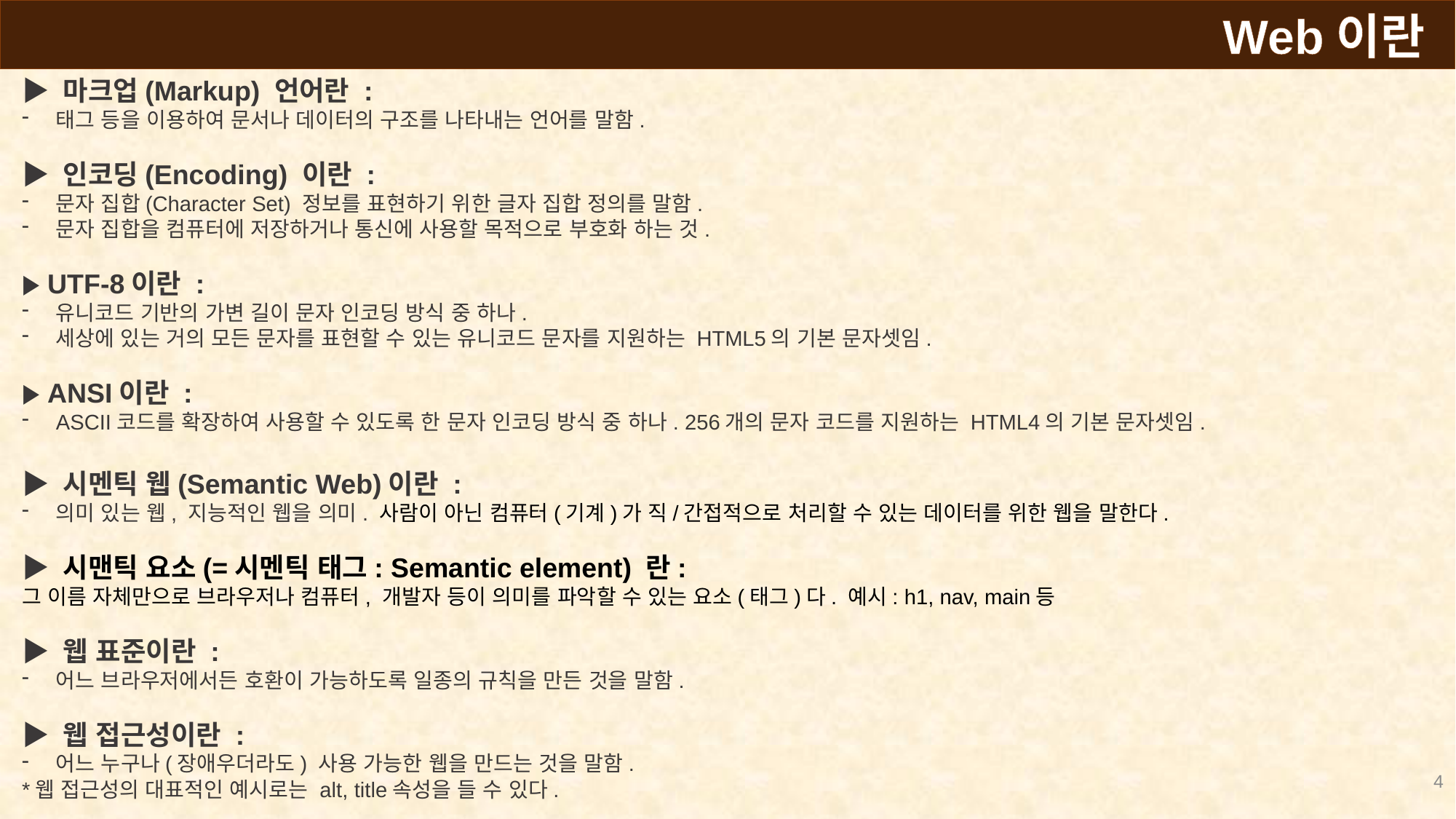

Web이란
▶ 마크업(Markup) 언어란 :
태그 등을 이용하여 문서나 데이터의 구조를 나타내는 언어를 말함.

▶ 인코딩(Encoding) 이란 :
문자 집합(Character Set) 정보를 표현하기 위한 글자 집합 정의를 말함.
문자 집합을 컴퓨터에 저장하거나 통신에 사용할 목적으로 부호화 하는 것.

▶ UTF-8이란 :
유니코드 기반의 가변 길이 문자 인코딩 방식 중 하나.
세상에 있는 거의 모든 문자를 표현할 수 있는 유니코드 문자를 지원하는 HTML5의 기본 문자셋임.

▶ ANSI이란 :
ASCII코드를 확장하여 사용할 수 있도록 한 문자 인코딩 방식 중 하나. 256개의 문자 코드를 지원하는 HTML4의 기본 문자셋임.

▶ 시멘틱 웹(Semantic Web)이란 :
의미 있는 웹, 지능적인 웹을 의미. 사람이 아닌 컴퓨터(기계)가 직/간접적으로 처리할 수 있는 데이터를 위한 웹을 말한다.

▶ 시맨틱 요소(=시멘틱 태그: Semantic element) 란:
그 이름 자체만으로 브라우저나 컴퓨터, 개발자 등이 의미를 파악할 수 있는 요소(태그)다. 예시: h1, nav, main등

▶ 웹 표준이란 :
어느 브라우저에서든 호환이 가능하도록 일종의 규칙을 만든 것을 말함.

▶ 웹 접근성이란 :
어느 누구나(장애우더라도) 사용 가능한 웹을 만드는 것을 말함.
*웹 접근성의 대표적인 예시로는 alt, title속성을 들 수 있다.
4